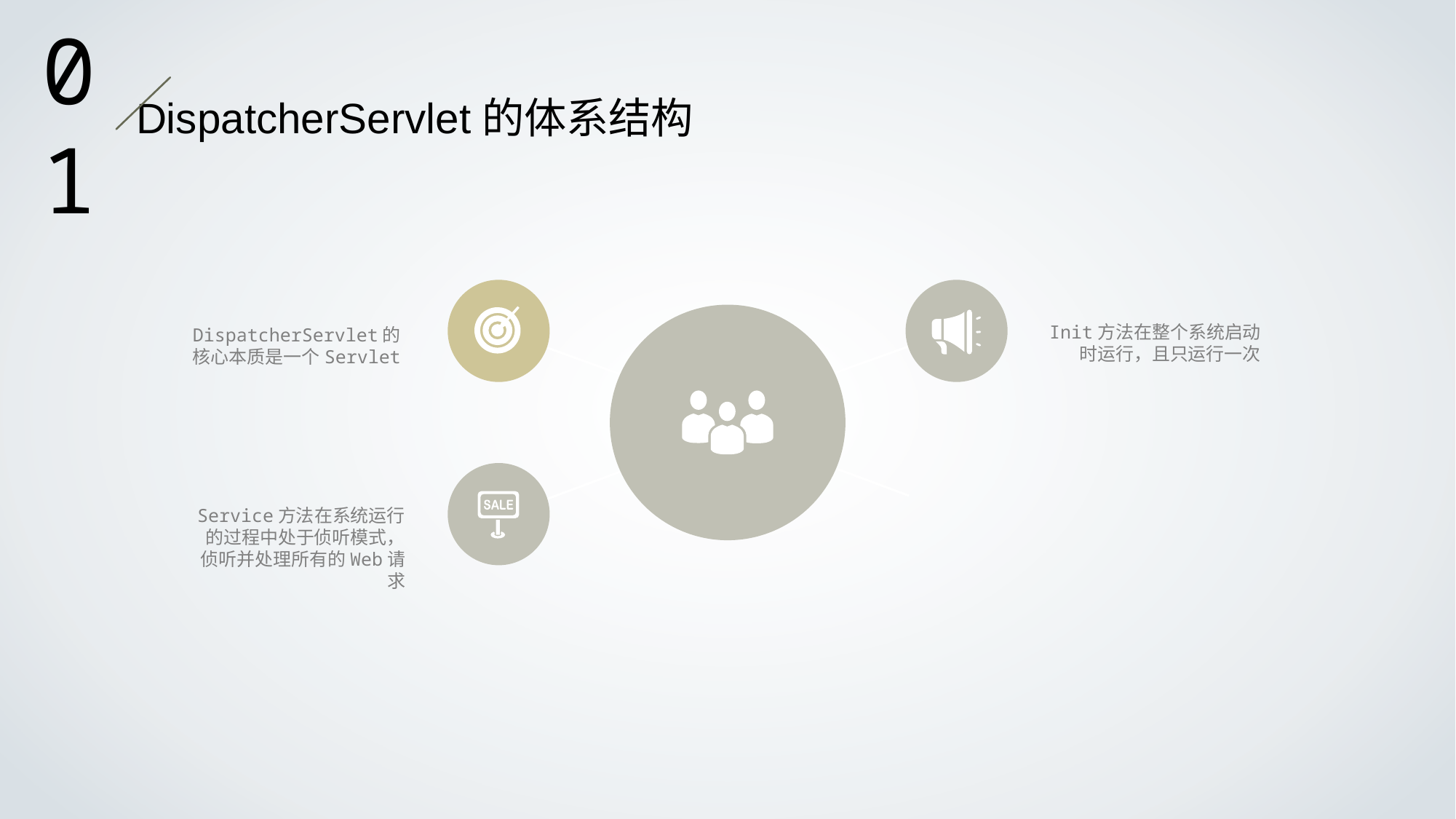

01
DispatcherServlet的体系结构

Init方法在整个系统启动时运行，且只运行一次
DispatcherServlet的核心本质是一个Servlet

Service方法在系统运行的过程中处于侦听模式，侦听并处理所有的Web请求